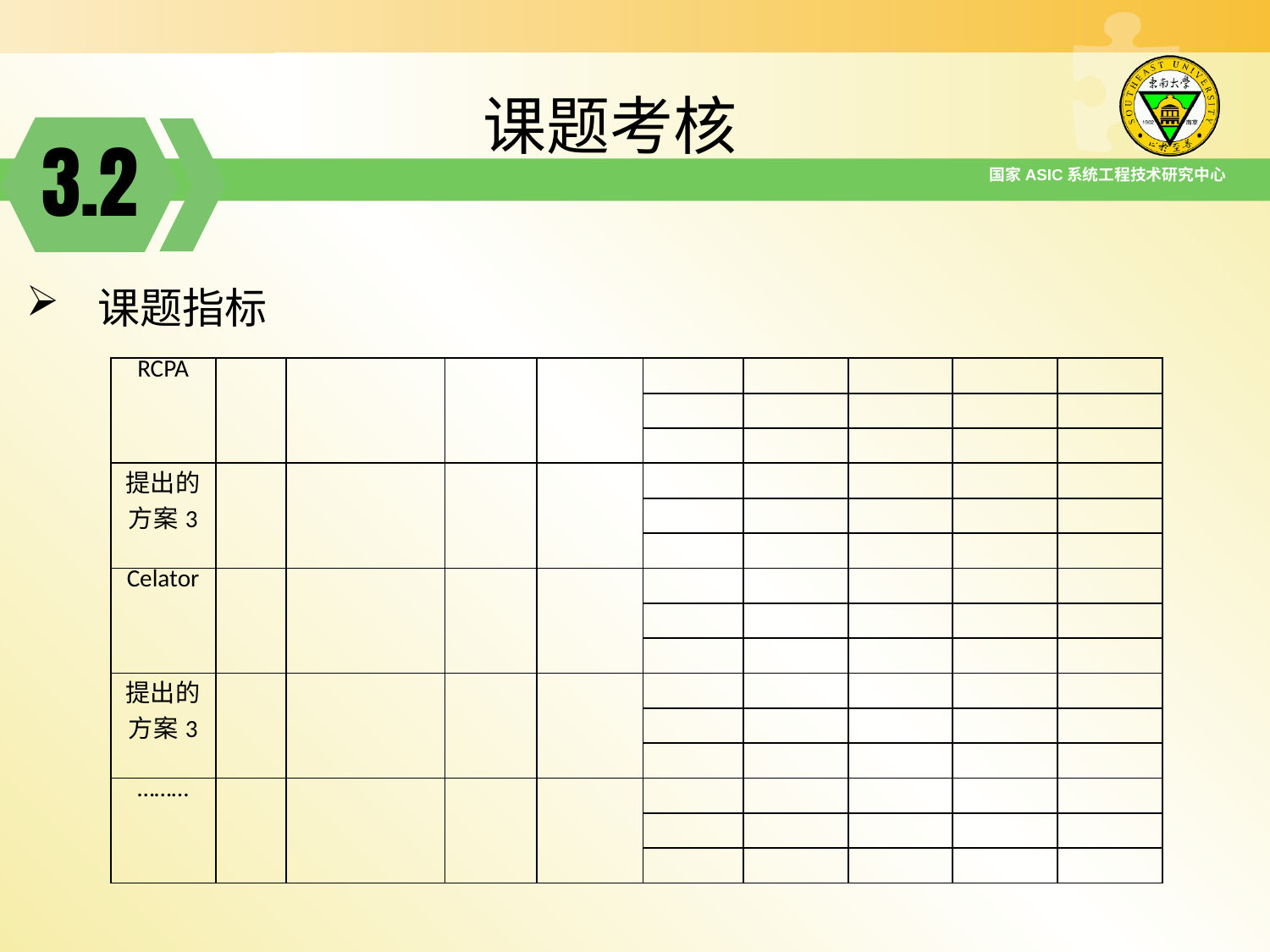

课题考核
3.2

国家ASIC系统工程技术研究中心
课题指标
| RCPA |  |  |  |  |  |  |  |  |  |
| --- | --- | --- | --- | --- | --- | --- | --- | --- | --- |
|  |  |  |  |  |  |  |  |  |  |
|  |  |  |  |  |  |  |  |  |  |
| 提出的方案3 |  |  |  |  |  |  |  |  |  |
|  |  |  |  |  |  |  |  |  |  |
|  |  |  |  |  |  |  |  |  |  |
| Celator |  |  |  |  |  |  |  |  |  |
|  |  |  |  |  |  |  |  |  |  |
|  |  |  |  |  |  |  |  |  |  |
| 提出的方案3 |  |  |  |  |  |  |  |  |  |
|  |  |  |  |  |  |  |  |  |  |
|  |  |  |  |  |  |  |  |  |  |
| ……… |  |  |  |  |  |  |  |  |  |
|  |  |  |  |  |  |  |  |  |  |
|  |  |  |  |  |  |  |  |  |  |